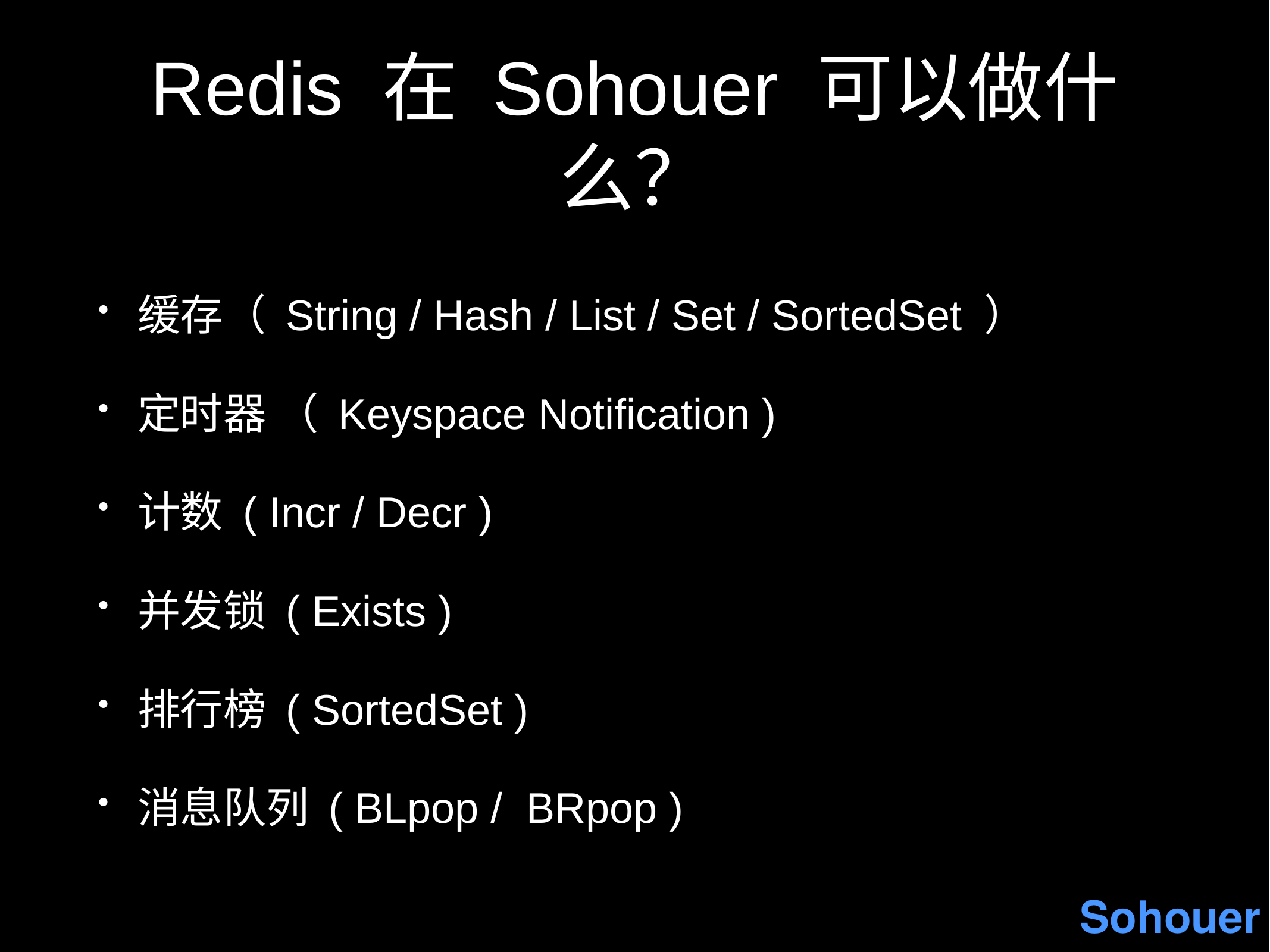

# Redis 在 Sohouer 可以做什么？
缓存（ String / Hash / List / Set / SortedSet ）
定时器 （ Keyspace Notification )
计数 ( Incr / Decr )
并发锁 ( Exists )
排行榜 ( SortedSet )
消息队列 ( BLpop /  BRpop )